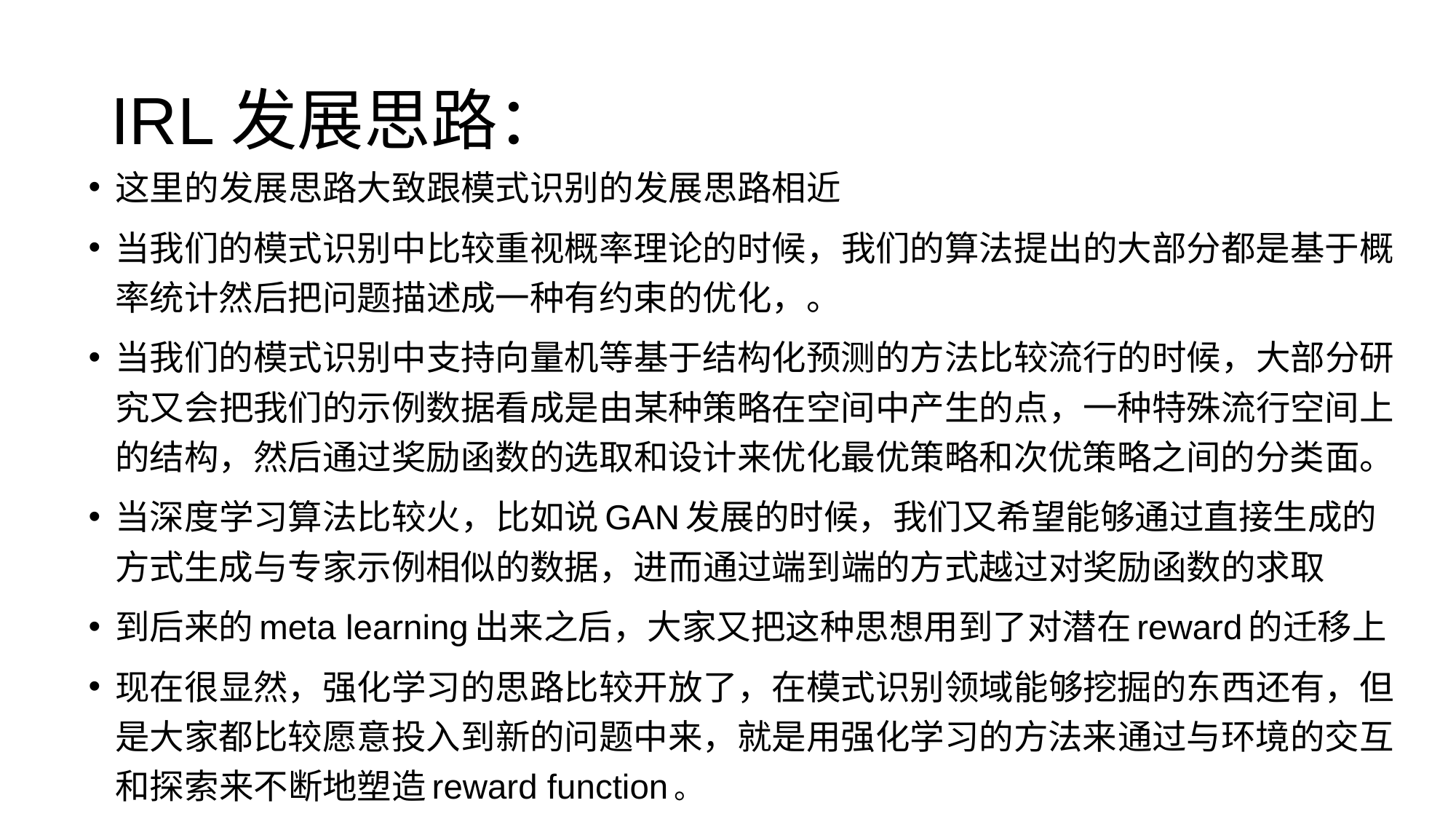

# IRL发展思路：
这里的发展思路大致跟模式识别的发展思路相近
当我们的模式识别中比较重视概率理论的时候，我们的算法提出的大部分都是基于概率统计然后把问题描述成一种有约束的优化，。
当我们的模式识别中支持向量机等基于结构化预测的方法比较流行的时候，大部分研究又会把我们的示例数据看成是由某种策略在空间中产生的点，一种特殊流行空间上的结构，然后通过奖励函数的选取和设计来优化最优策略和次优策略之间的分类面。
当深度学习算法比较火，比如说GAN发展的时候，我们又希望能够通过直接生成的方式生成与专家示例相似的数据，进而通过端到端的方式越过对奖励函数的求取
到后来的meta learning出来之后，大家又把这种思想用到了对潜在reward的迁移上
现在很显然，强化学习的思路比较开放了，在模式识别领域能够挖掘的东西还有，但是大家都比较愿意投入到新的问题中来，就是用强化学习的方法来通过与环境的交互和探索来不断地塑造reward function。